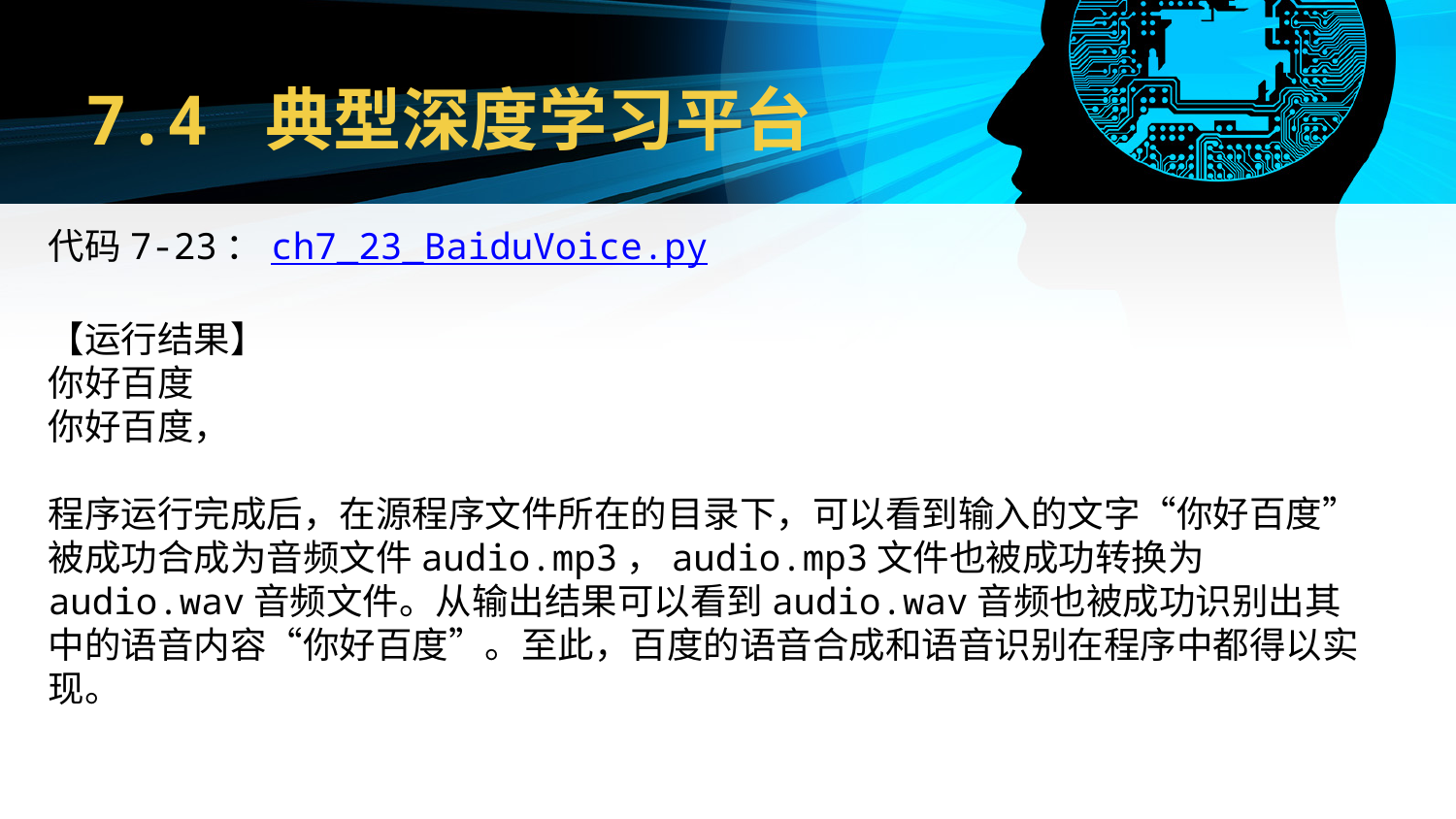

# 7.4 典型深度学习平台
代码7-23：ch7_23_BaiduVoice.py

【运行结果】
你好百度
你好百度，

程序运行完成后，在源程序文件所在的目录下，可以看到输入的文字“你好百度”被成功合成为音频文件audio.mp3，audio.mp3文件也被成功转换为audio.wav音频文件。从输出结果可以看到audio.wav音频也被成功识别出其中的语音内容“你好百度”。至此，百度的语音合成和语音识别在程序中都得以实现。